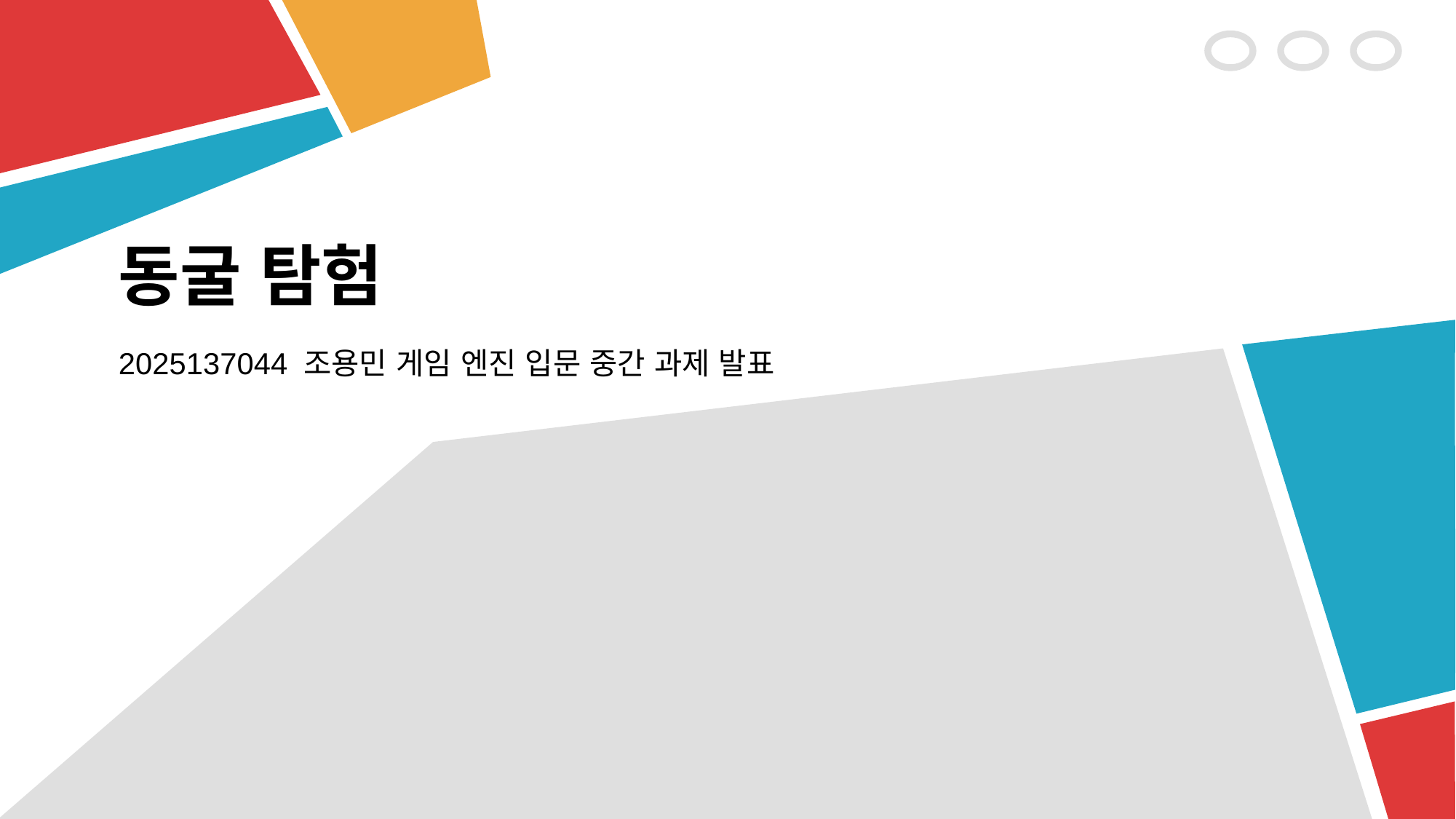

# 동굴 탐험
2025137044 조용민 게임 엔진 입문 중간 과제 발표